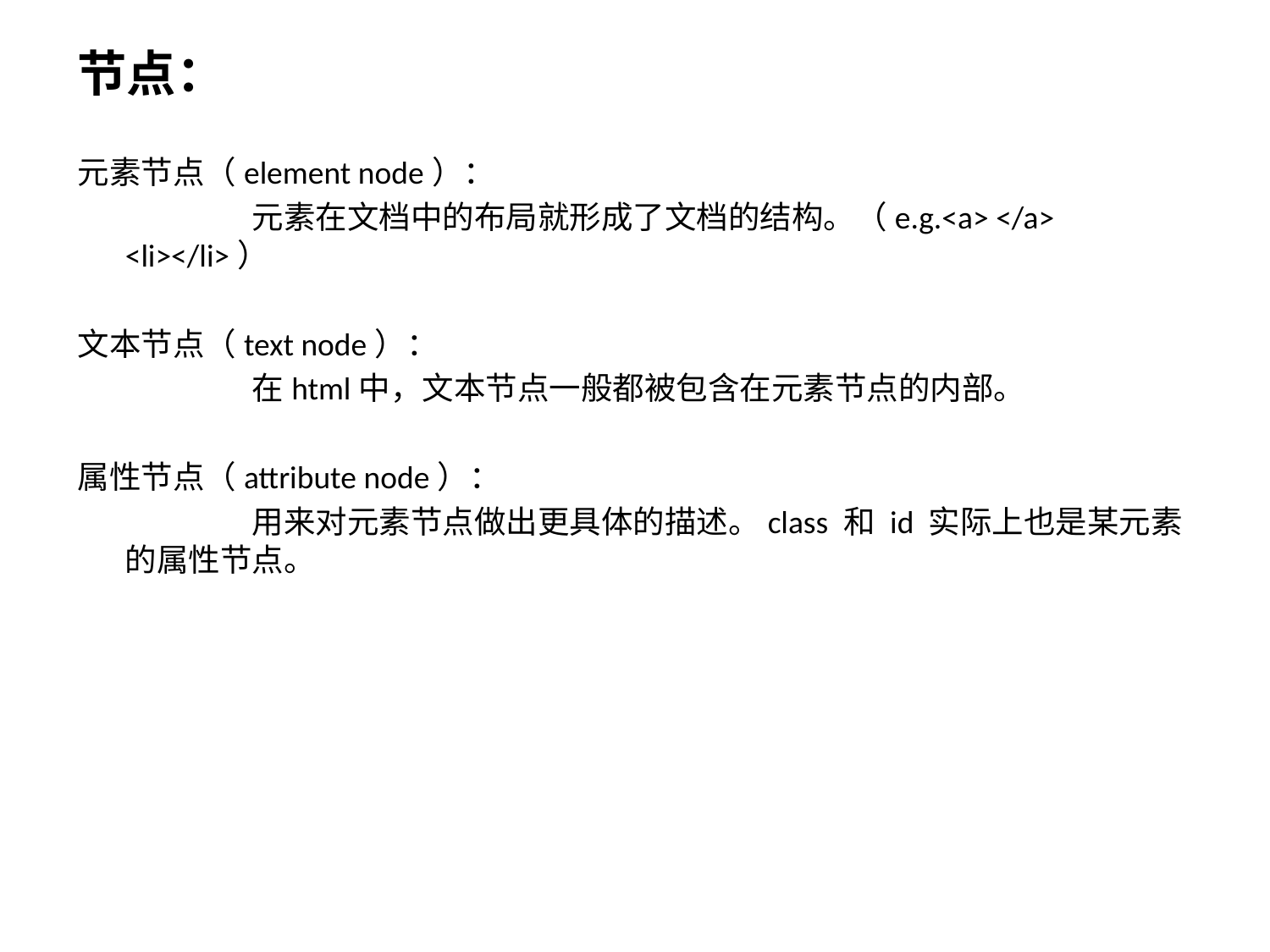

节点：

元素节点（element node）：
		元素在文档中的布局就形成了文档的结构。（e.g.<a> </a>    <li></li>）

文本节点（text node）：
		在html中，文本节点一般都被包含在元素节点的内部。

属性节点（attribute node）：
		用来对元素节点做出更具体的描述。class 和 id 实际上也是某元素的属性节点。